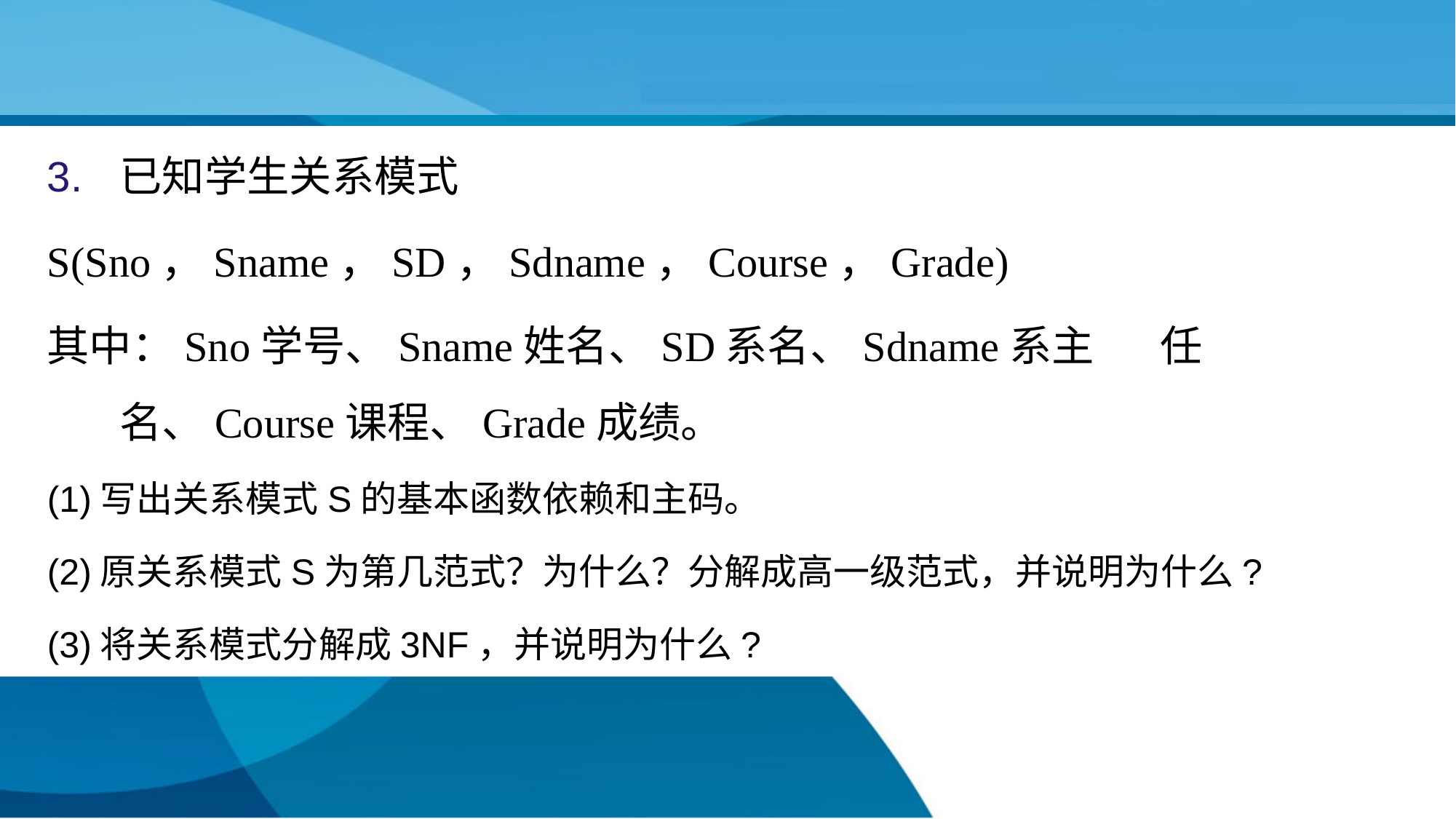

已知学生关系模式
S(Sno，Sname，SD，Sdname，Course，Grade)
其中：Sno学号、Sname姓名、SD系名、Sdname系主       任名、Course课程、Grade成绩。
(1)写出关系模式S的基本函数依赖和主码。
(2)原关系模式S为第几范式？为什么？分解成高一级范式，并说明为什么?
(3)将关系模式分解成3NF，并说明为什么?